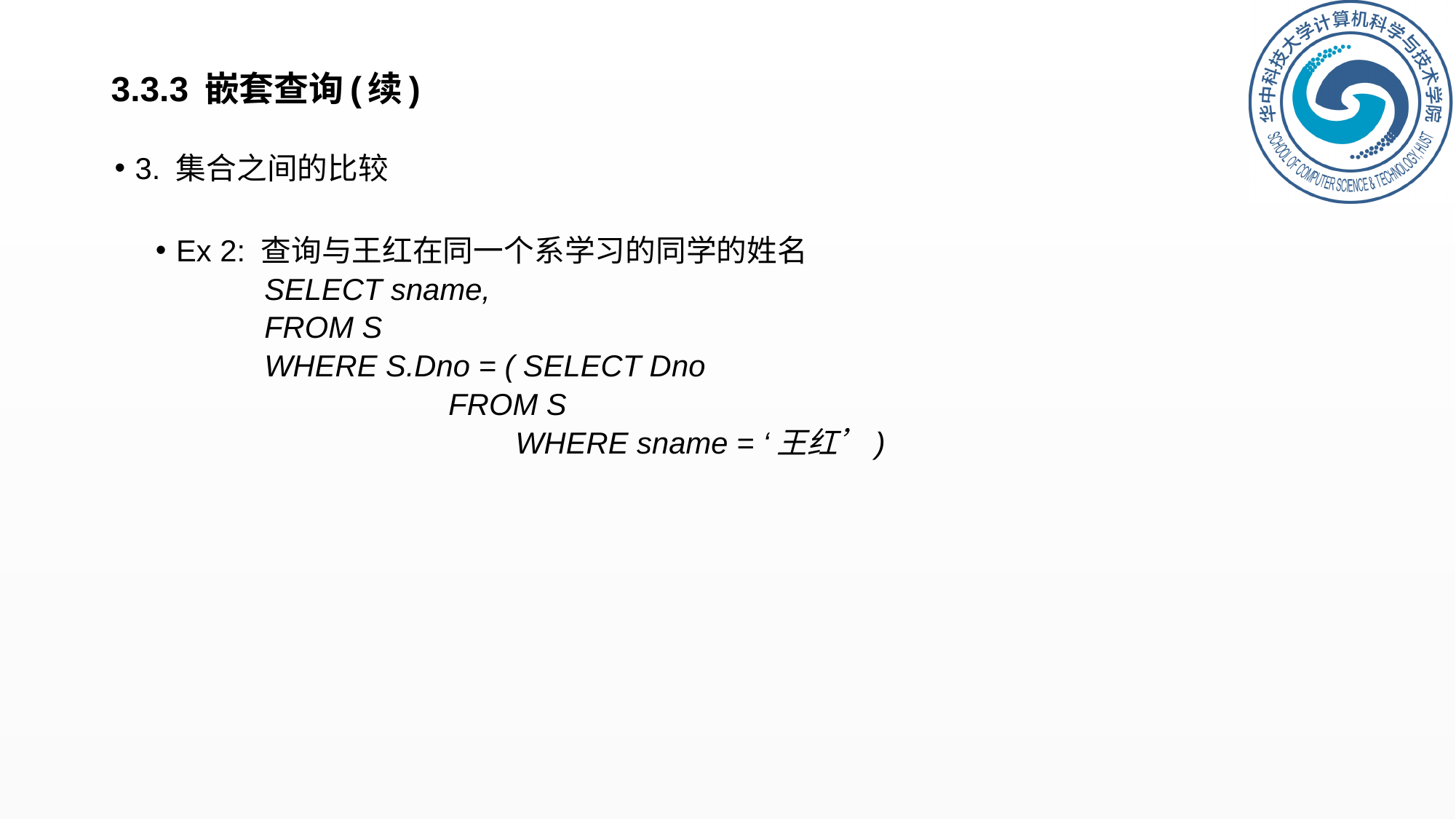

# 3.3.3 嵌套查询(续)
3. 集合之间的比较

Ex 2: 查询与王红在同一个系学习的同学的姓名
             SELECT sname,
             FROM S
             WHERE S.Dno = ( SELECT Dno
                                   FROM S
                                           WHERE sname = ‘王红’)